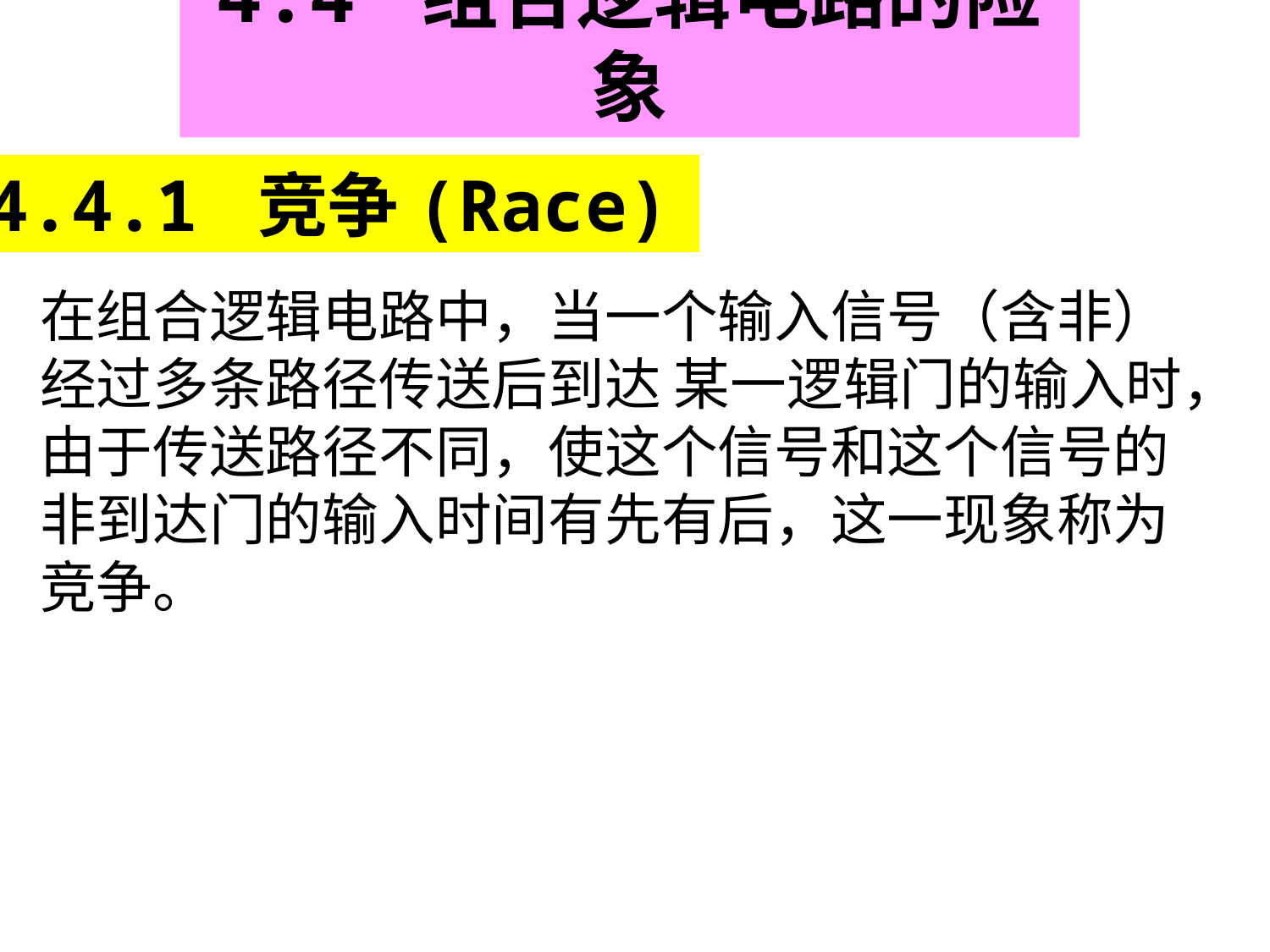

4.4 组合逻辑电路的险象
4.4.1 竞争(Race)
在组合逻辑电路中，当一个输入信号（含非）经过多条路径传送后到达 某一逻辑门的输入时，由于传送路径不同，使这个信号和这个信号的非到达门的输入时间有先有后，这一现象称为竞争。
1